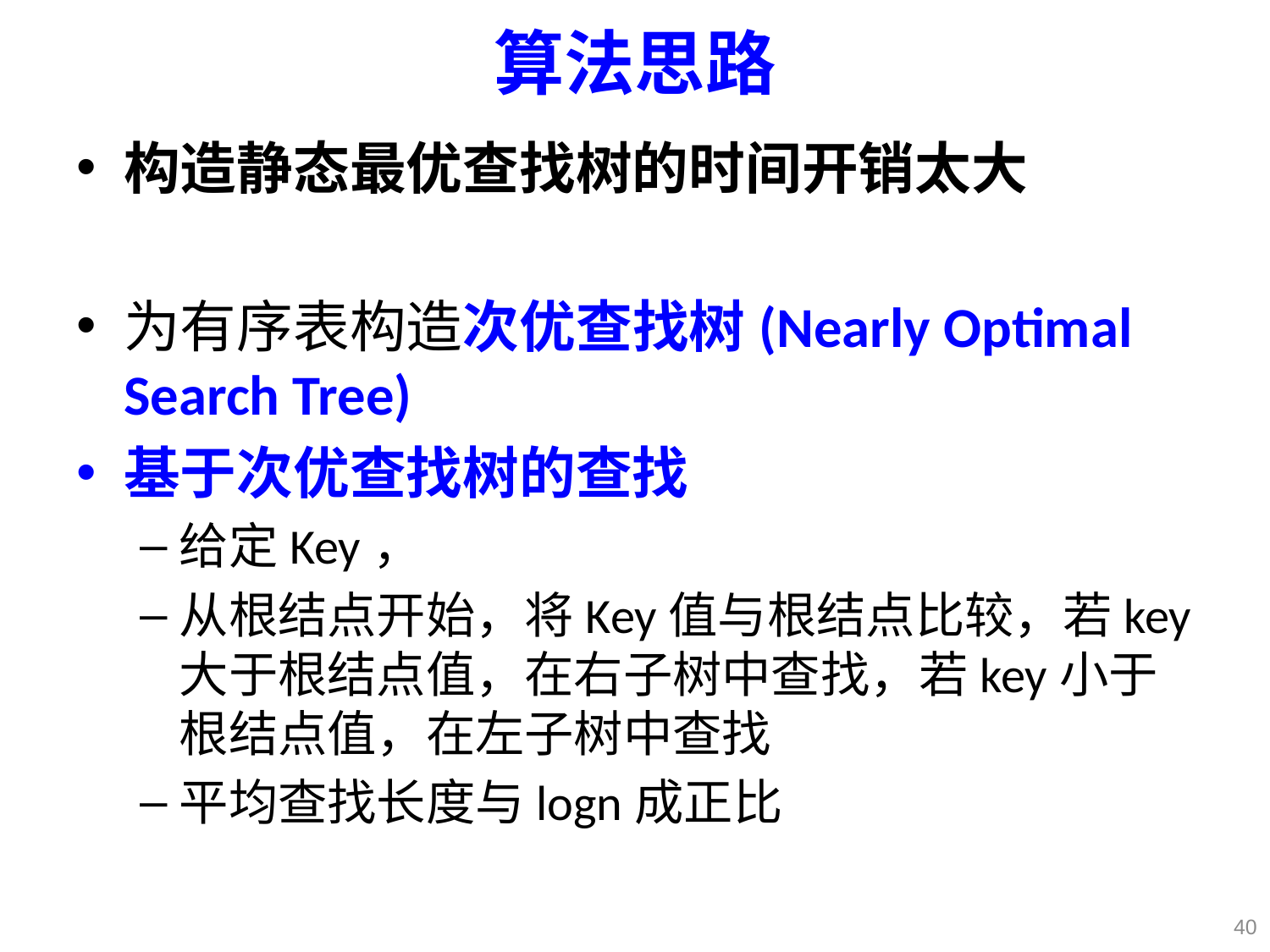

# 算法思路
构造静态最优查找树的时间开销太大

为有序表构造次优查找树(Nearly Optimal Search Tree)
基于次优查找树的查找
给定Key，
从根结点开始，将Key值与根结点比较，若key大于根结点值，在右子树中查找，若key小于根结点值，在左子树中查找
平均查找长度与logn成正比

40